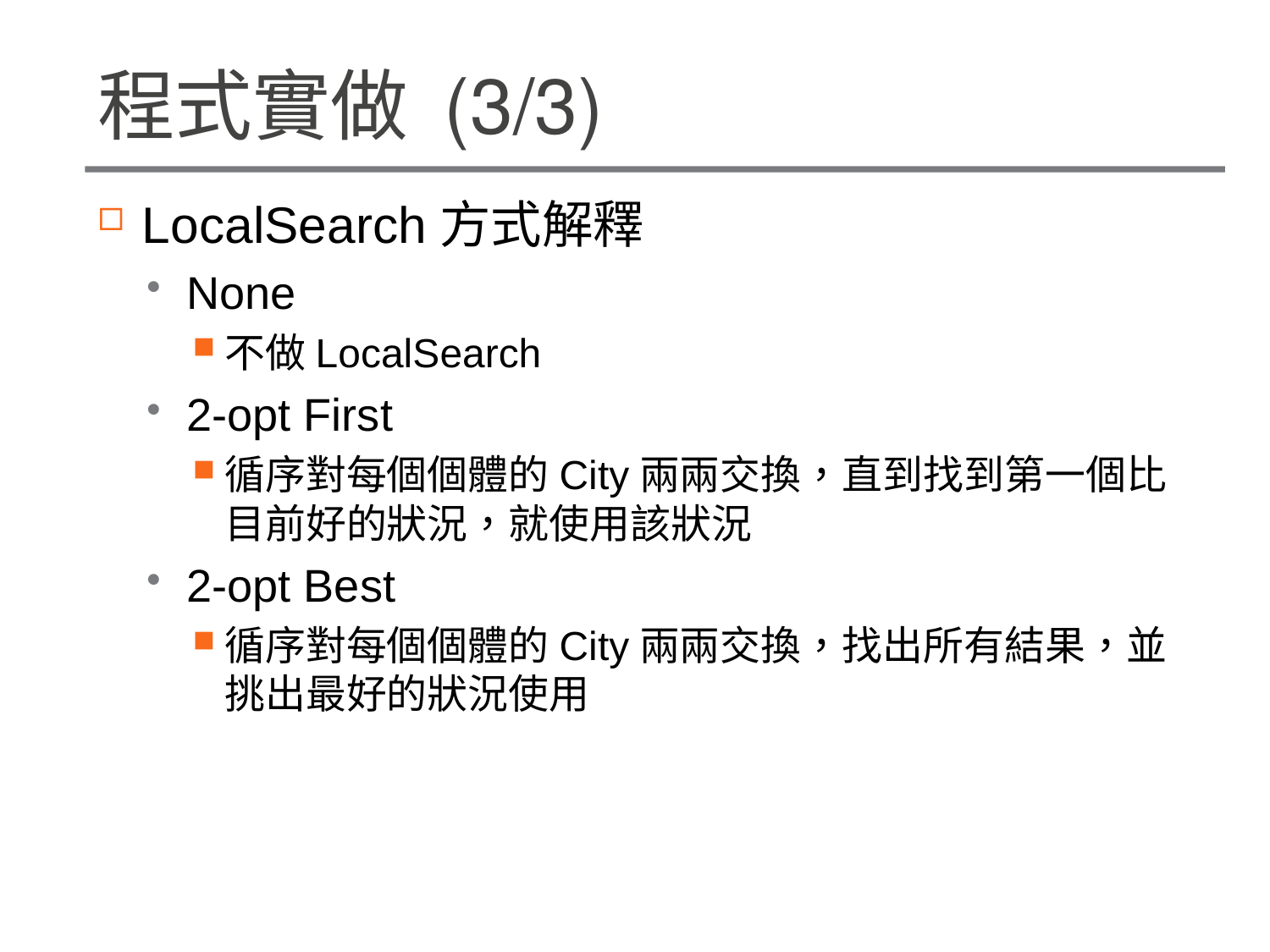

# 程式實做 (3/3)
LocalSearch方式解釋
None
不做LocalSearch
2-opt First
循序對每個個體的City兩兩交換，直到找到第一個比目前好的狀況，就使用該狀況
2-opt Best
循序對每個個體的City兩兩交換，找出所有結果，並挑出最好的狀況使用